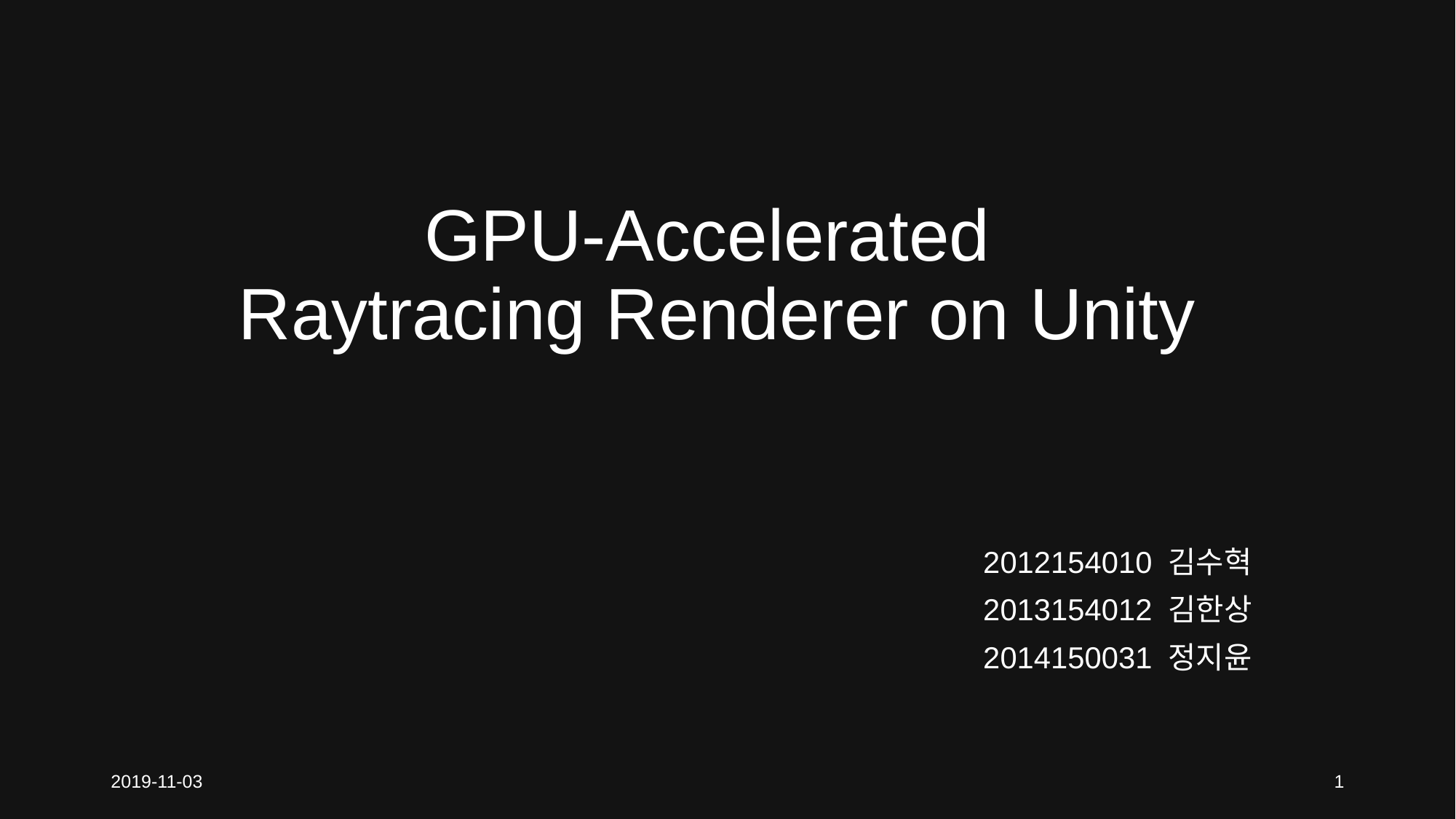

# GPU-Accelerated Raytracing Renderer on Unity
2012154010 김수혁
 2013154012 김한상
 2014150031 정지윤
2019-11-03
1